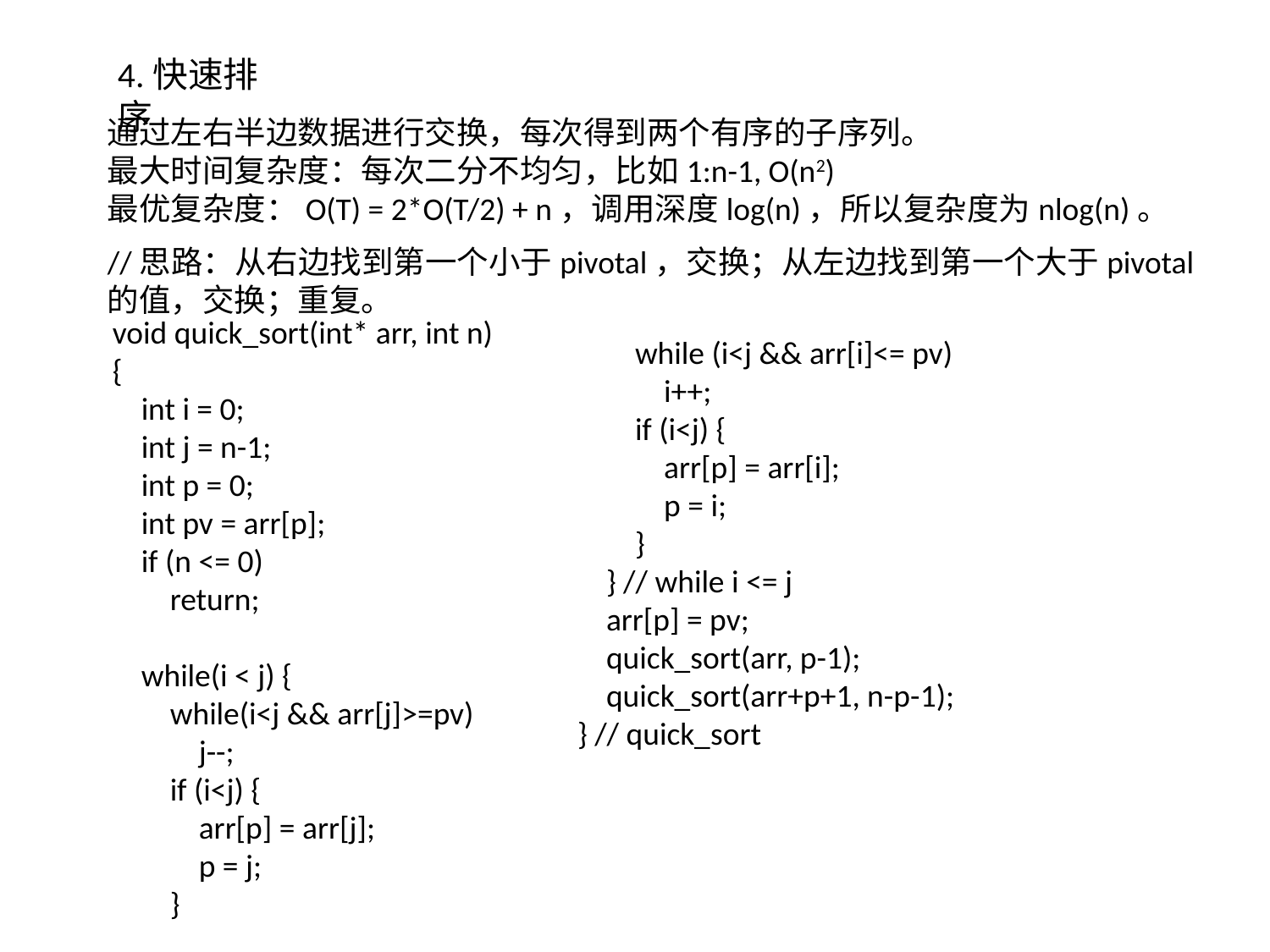

4.快速排序
通过左右半边数据进行交换，每次得到两个有序的子序列。
最大时间复杂度：每次二分不均匀，比如1:n-1, O(n2)
最优复杂度：O(T) = 2*O(T/2) + n，调用深度log(n)，所以复杂度为nlog(n)。
//思路：从右边找到第一个小于pivotal，交换；从左边找到第一个大于pivotal的值，交换；重复。
void quick_sort(int* arr, int n)
{
    int i = 0;
    int j = n-1;
    int p = 0;
    int pv = arr[p];
    if (n <= 0)
        return;

    while(i < j) {
        while(i<j && arr[j]>=pv)
            j--;
        if (i<j) {
            arr[p] = arr[j];
            p = j;
        }
        while (i<j && arr[i]<= pv)
            i++;
        if (i<j) {
            arr[p] = arr[i];
            p = i;
        }
    } // while i <= j
    arr[p] = pv;
    quick_sort(arr, p-1);
    quick_sort(arr+p+1, n-p-1);
} // quick_sort